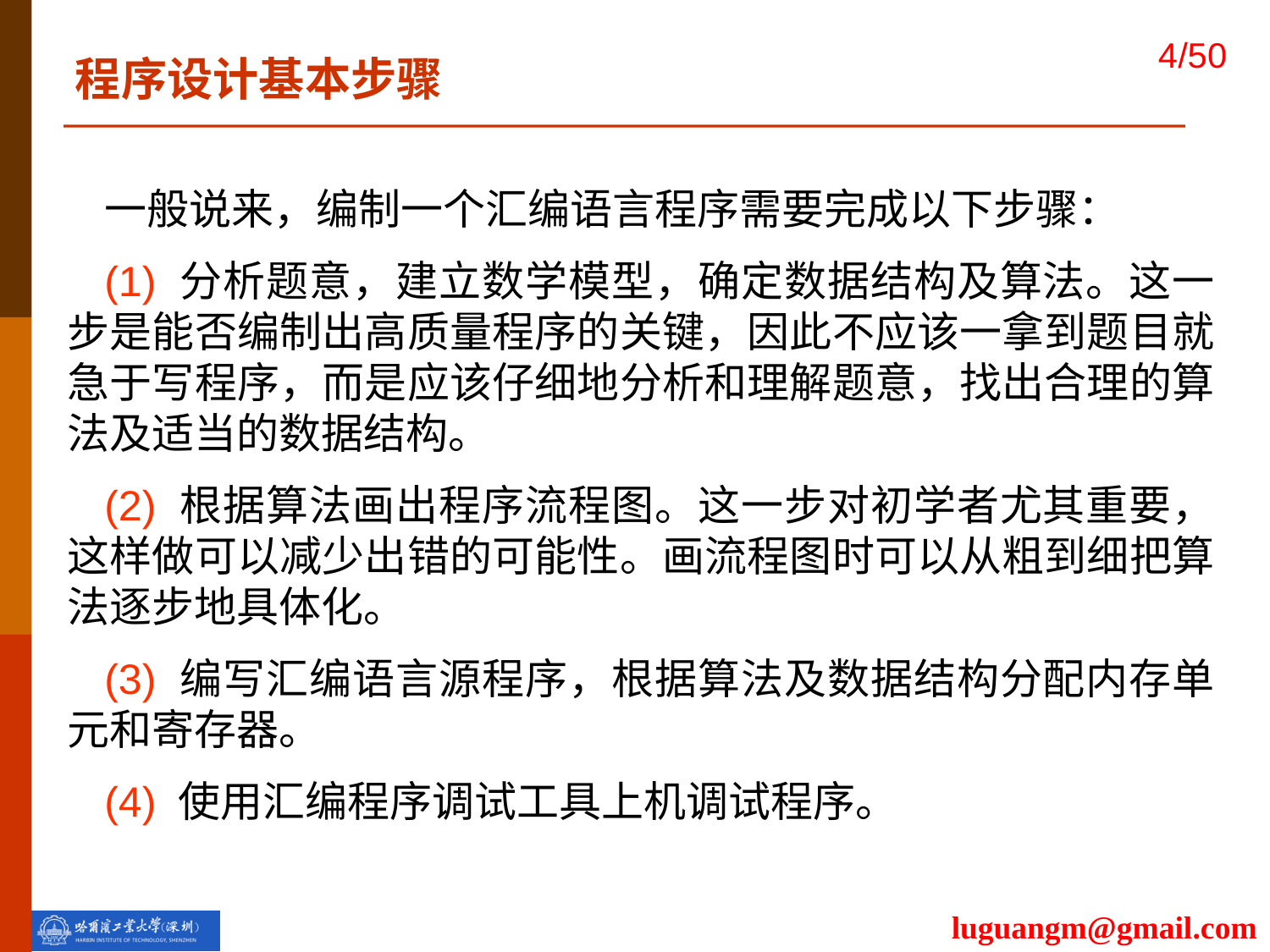

程序设计基本步骤
一般说来，编制一个汇编语言程序需要完成以下步骤：
(1) 分析题意，建立数学模型，确定数据结构及算法。这一步是能否编制出高质量程序的关键，因此不应该一拿到题目就急于写程序，而是应该仔细地分析和理解题意，找出合理的算法及适当的数据结构。
(2) 根据算法画出程序流程图。这一步对初学者尤其重要，这样做可以减少出错的可能性。画流程图时可以从粗到细把算法逐步地具体化。
(3) 编写汇编语言源程序，根据算法及数据结构分配内存单元和寄存器。
(4) 使用汇编程序调试工具上机调试程序。